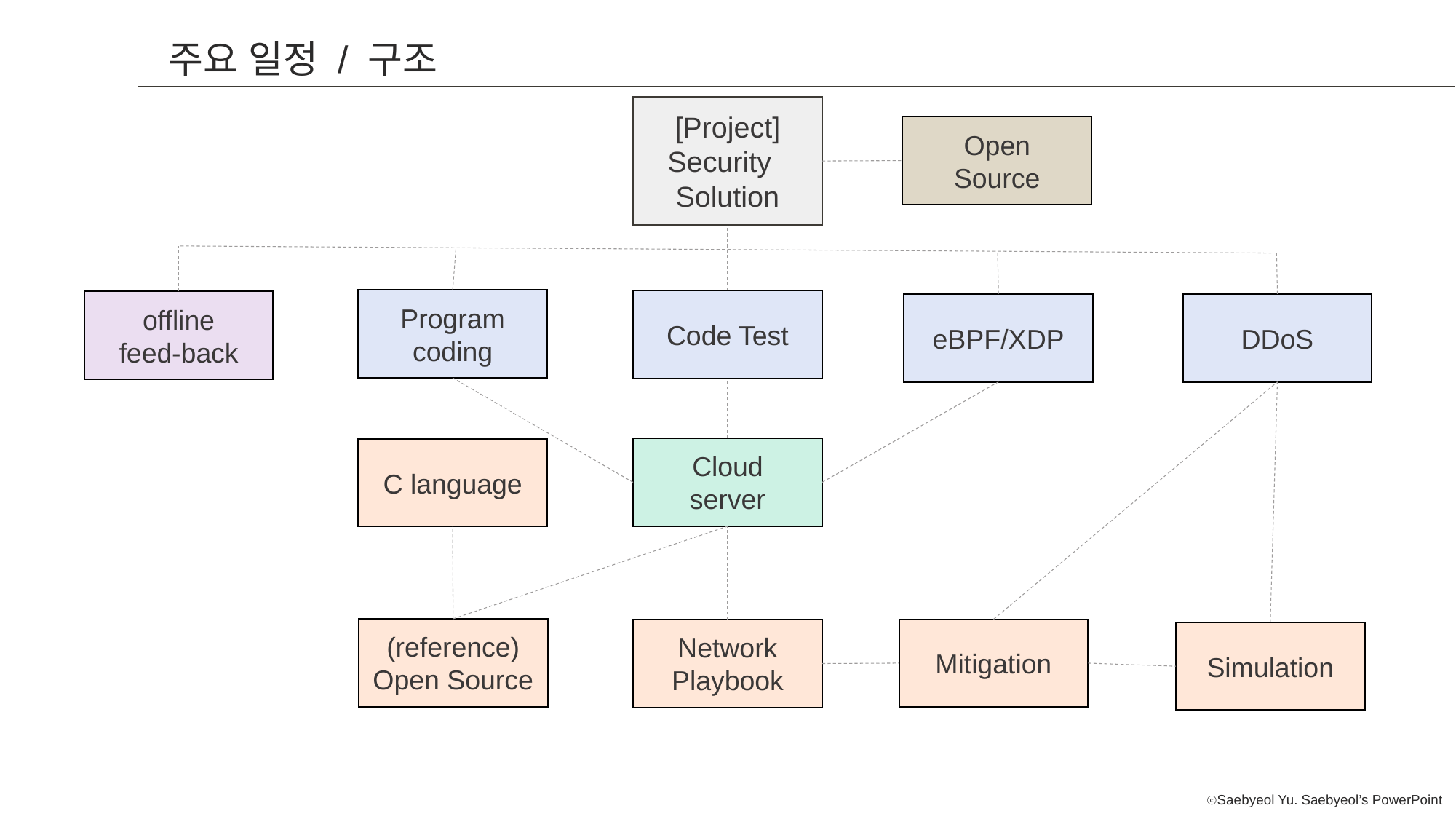

주요 일정 / 구조
[Project]
Security
Solution
Open
Source
Program
coding
Code Test
offline
feed-back
eBPF/XDP
DDoS
Cloud
server
C language
(reference)
Open Source
Mitigation
Network
Playbook
Simulation